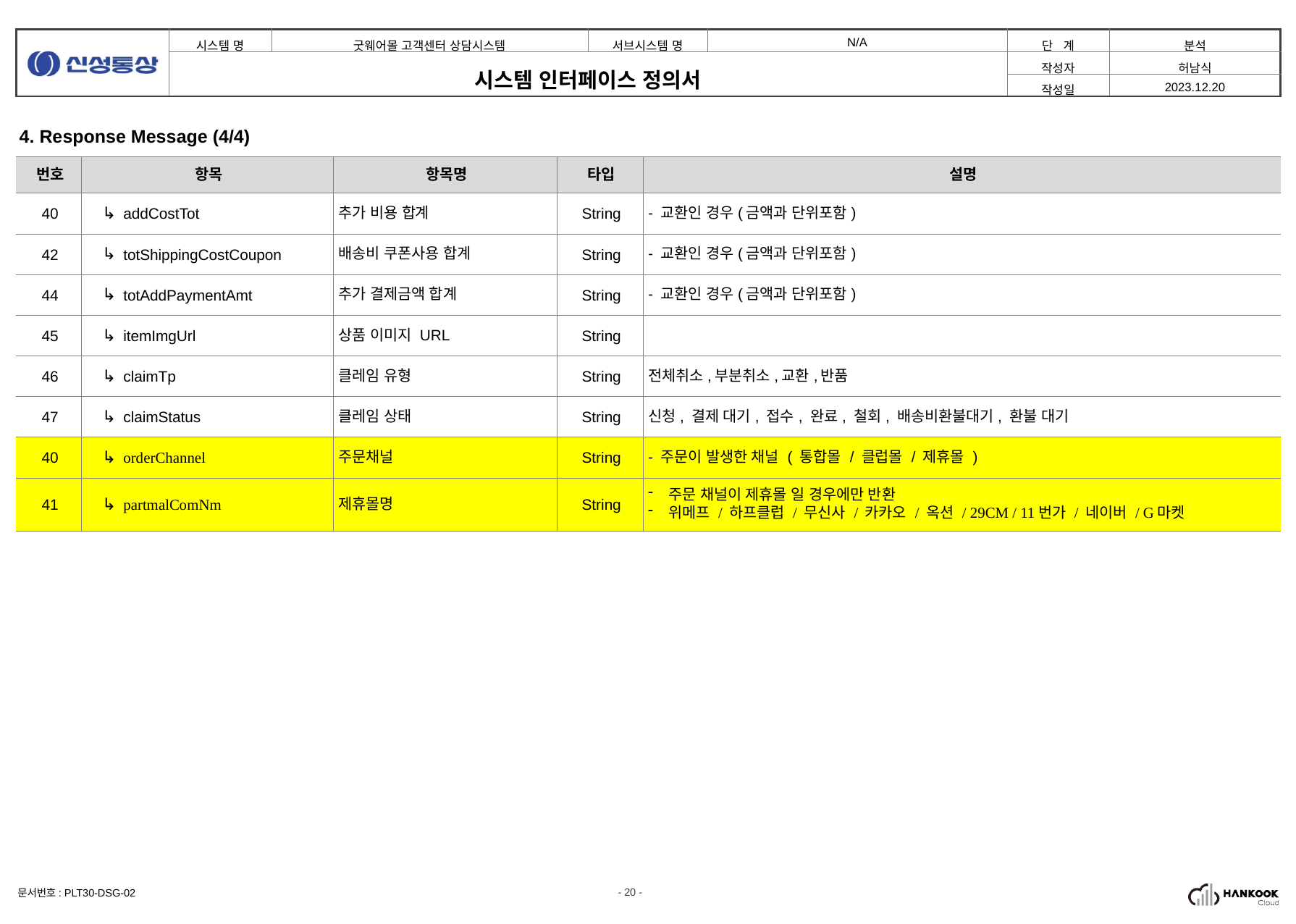

4. Response Message (4/4)
| 번호 | 항목 |  | 항목명 | 타입 | 설명 |
| --- | --- | --- | --- | --- | --- |
| 40 | ↳ | addCostTot | 추가 비용 합계 | String | - 교환인 경우(금액과 단위포함) |
| 42 | ↳ | totShippingCostCoupon | 배송비 쿠폰사용 합계 | String | - 교환인 경우(금액과 단위포함) |
| 44 | ↳ | totAddPaymentAmt | 추가 결제금액 합계 | String | - 교환인 경우(금액과 단위포함) |
| 45 | ↳ | itemImgUrl | 상품 이미지 URL | String |  |
| 46 | ↳ | claimTp | 클레임 유형 | String | 전체취소,부분취소,교환,반품 |
| 47 | ↳ | claimStatus | 클레임 상태 | String | 신청, 결제 대기, 접수, 완료, 철회, 배송비환불대기, 환불 대기 |
| 40 | ↳ | orderChannel | 주문채널 | String | - 주문이 발생한 채널 ( 통합몰 / 클럽몰 / 제휴몰 ) |
| 41 | ↳ | partmalComNm | 제휴몰명 | String | 주문 채널이 제휴몰 일 경우에만 반환 위메프 / 하프클럽 / 무신사 / 카카오 / 옥션 / 29CM / 11번가 / 네이버 / G마켓 |